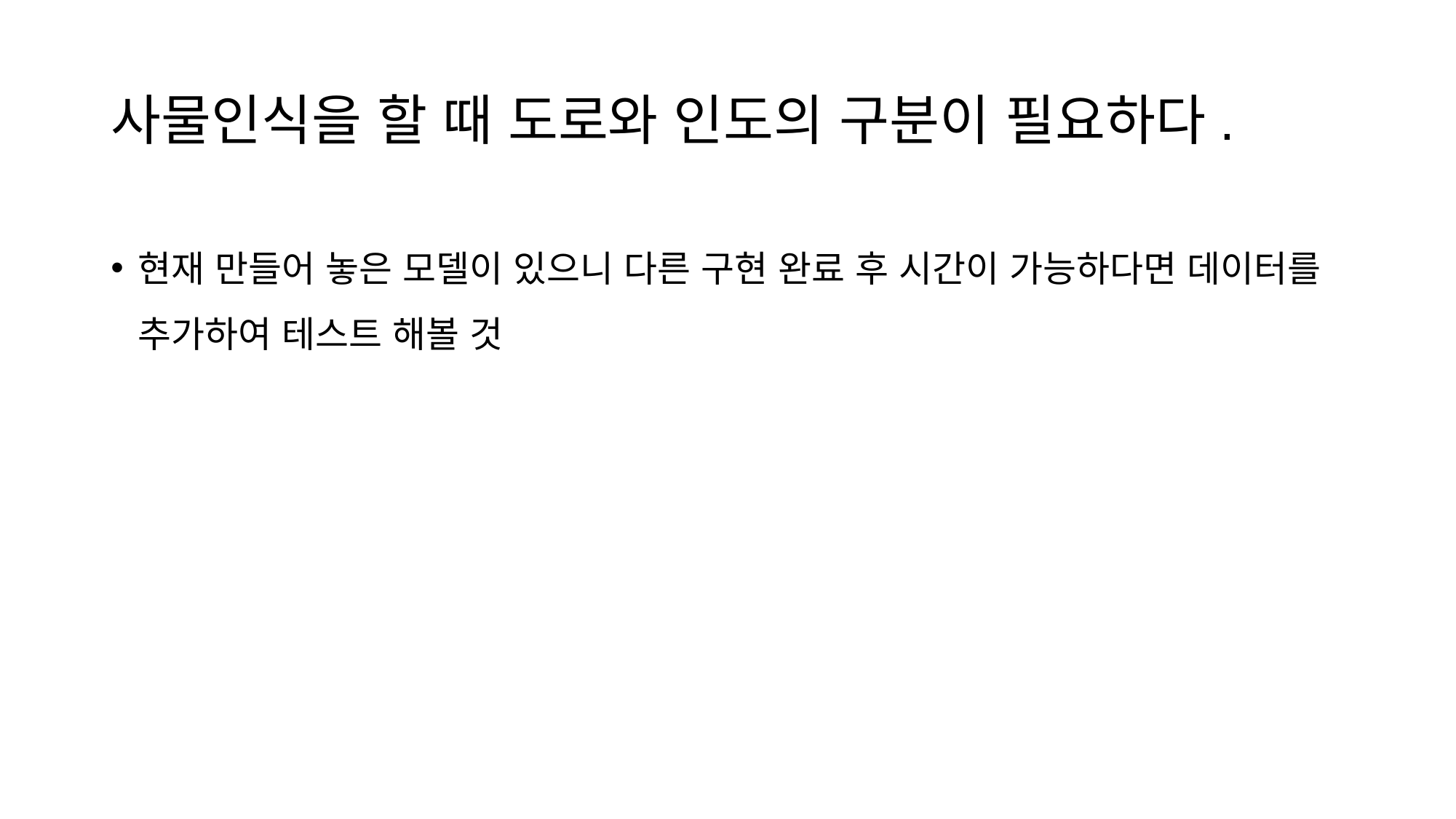

# 사물인식을 할 때 도로와 인도의 구분이 필요하다.
현재 만들어 놓은 모델이 있으니 다른 구현 완료 후 시간이 가능하다면 데이터를 추가하여 테스트 해볼 것